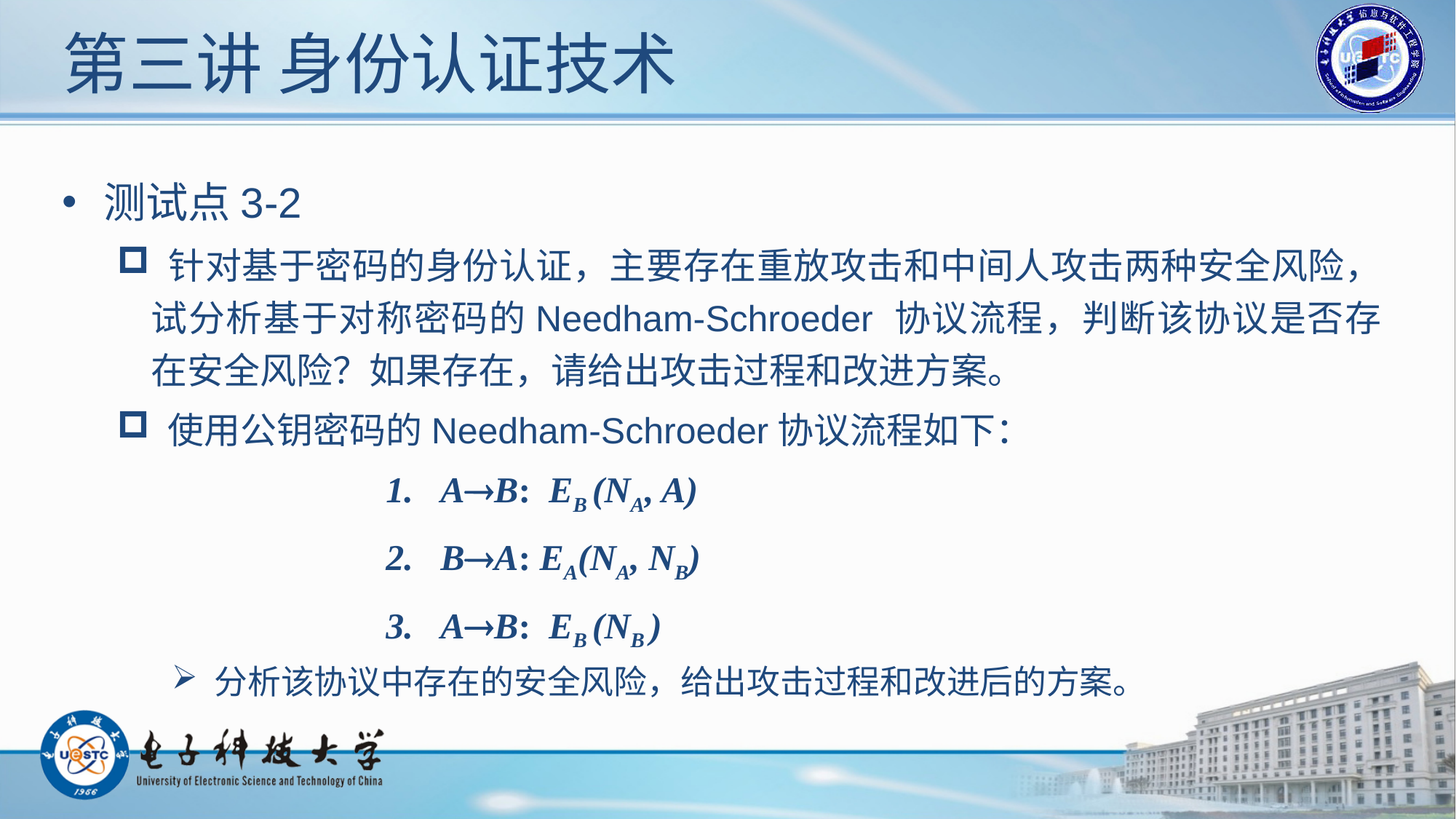

# 第三讲 身份认证技术
测试点3-2
 针对基于密码的身份认证，主要存在重放攻击和中间人攻击两种安全风险，试分析基于对称密码的Needham-Schroeder 协议流程，判断该协议是否存在安全风险？如果存在，请给出攻击过程和改进方案。
 使用公钥密码的Needham-Schroeder协议流程如下：

 分析该协议中存在的安全风险，给出攻击过程和改进后的方案。
A→B:  EB (NA, A)
B→A: EA(NA, NB)
A→B:  EB (NB )